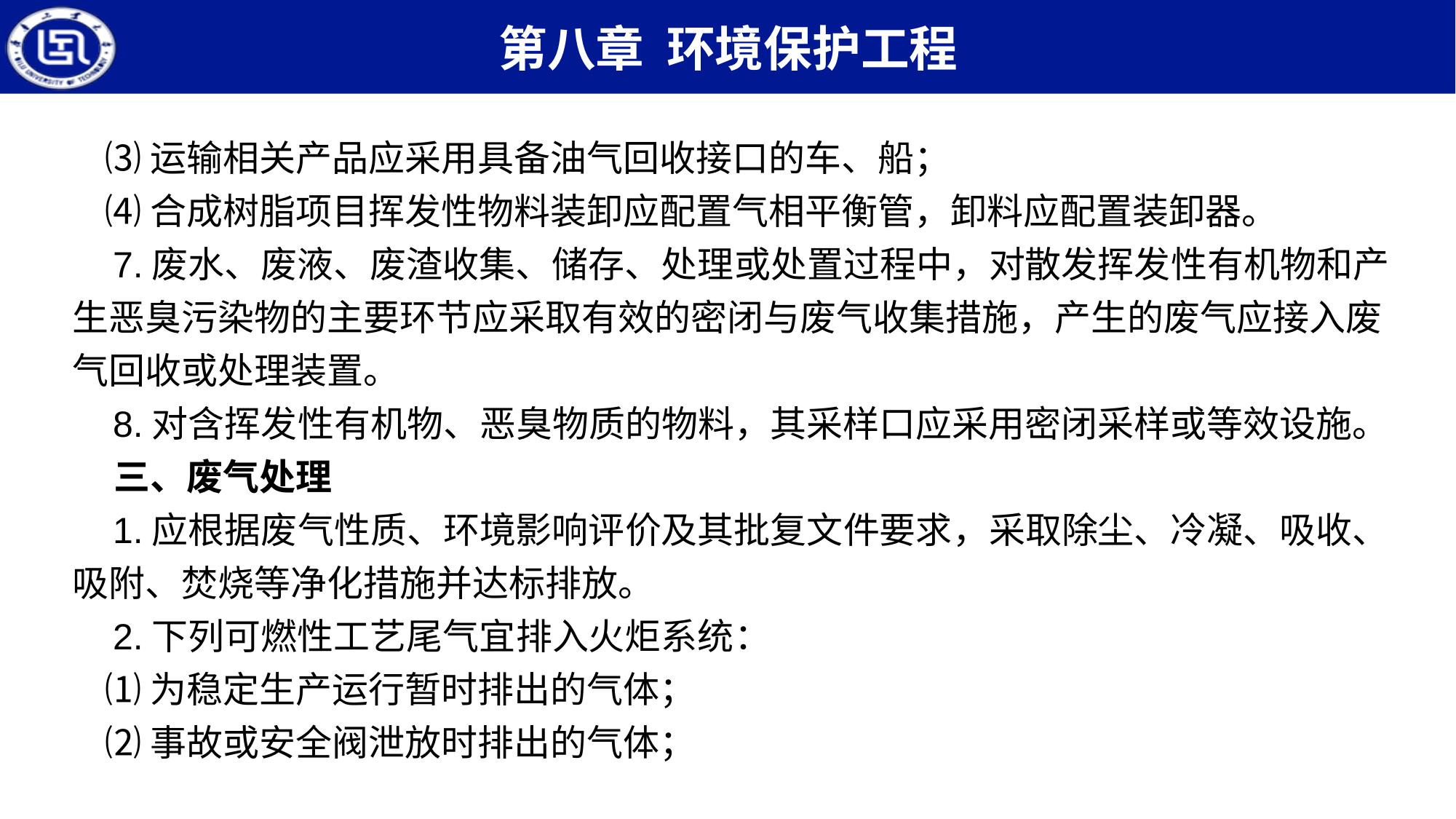

⑶运输相关产品应采用具备油气回收接口的车、船；
    ⑷合成树脂项目挥发性物料装卸应配置气相平衡管，卸料应配置装卸器。
    7.废水、废液、废渣收集、储存、处理或处置过程中，对散发挥发性有机物和产生恶臭污染物的主要环节应采取有效的密闭与废气收集措施，产生的废气应接入废气回收或处理装置。
    8.对含挥发性有机物、恶臭物质的物料，其采样口应采用密闭采样或等效设施。
    三、废气处理
    1.应根据废气性质、环境影响评价及其批复文件要求，采取除尘、冷凝、吸收、吸附、焚烧等净化措施并达标排放。
    2.下列可燃性工艺尾气宜排入火炬系统：
    ⑴为稳定生产运行暂时排出的气体；
    ⑵事故或安全阀泄放时排出的气体；